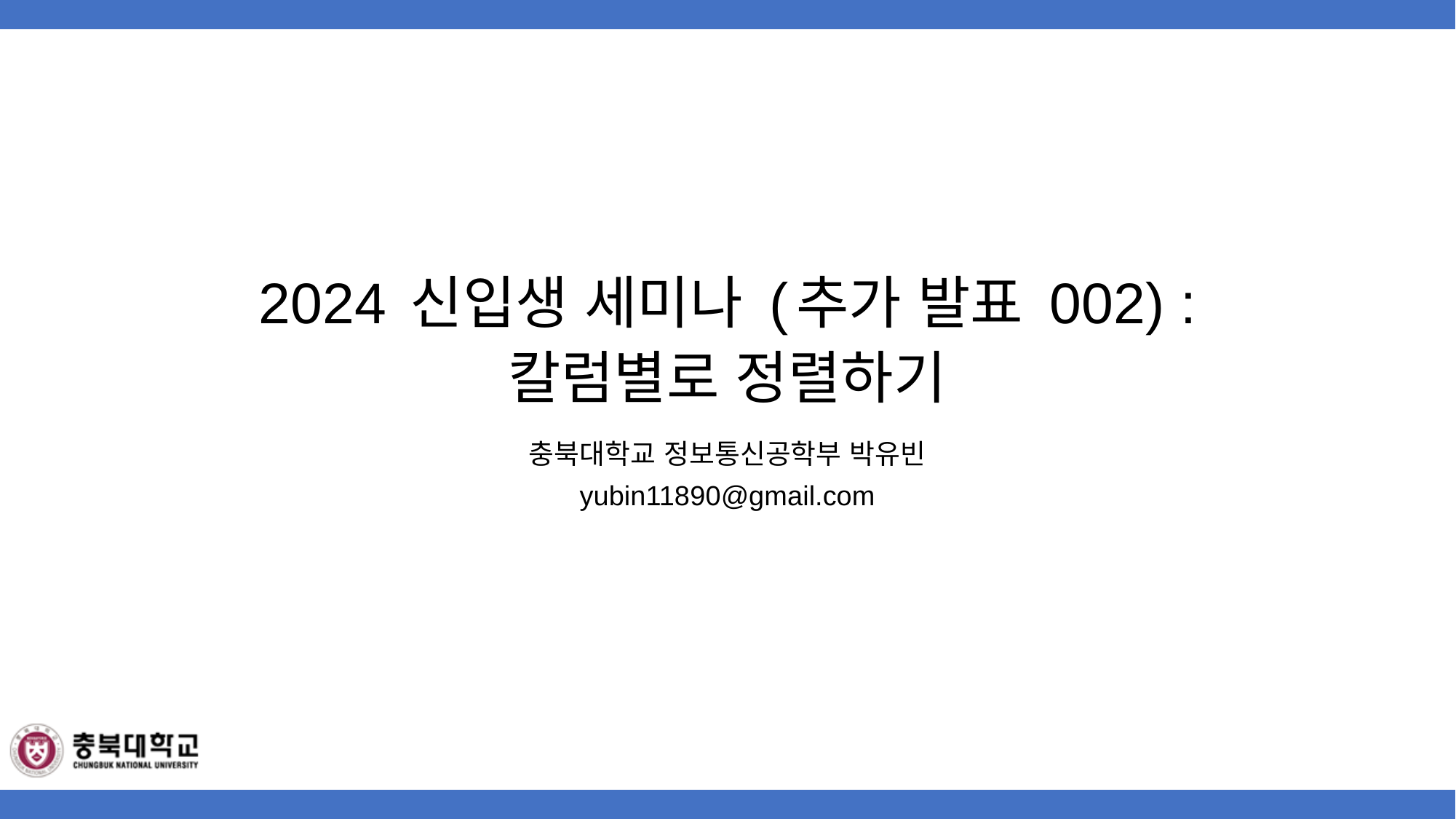

# 2024 신입생 세미나 (추가 발표 002) : 칼럼별로 정렬하기
충북대학교 정보통신공학부 박유빈
yubin11890@gmail.com